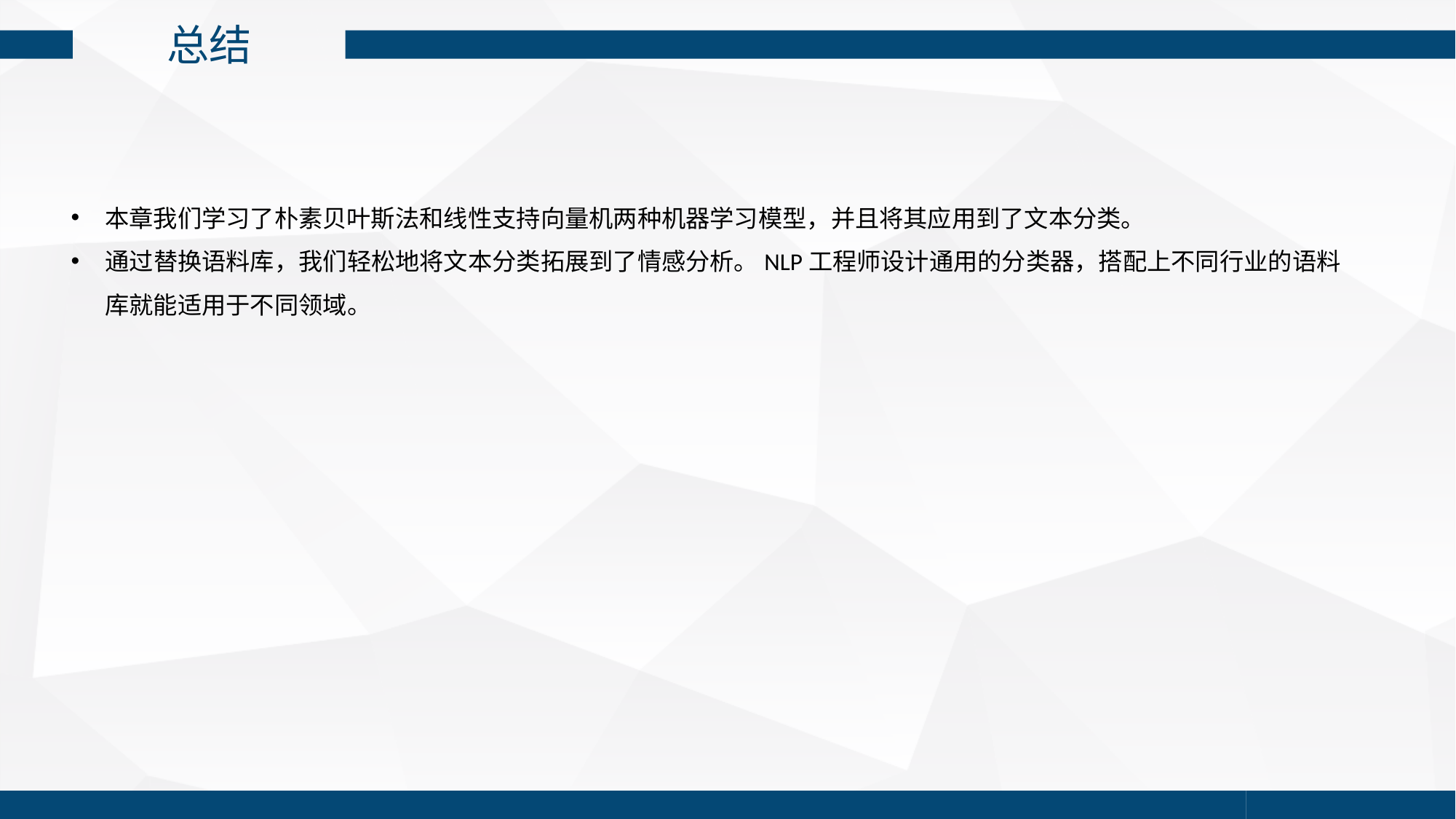

总结

本章我们学习了朴素贝叶斯法和线性支持向量机两种机器学习模型，并且将其应用到了文本分类。
通过替换语料库，我们轻松地将文本分类拓展到了情感分析。NLP工程师设计通用的分类器，搭配上不同行业的语料库就能适用于不同领域。